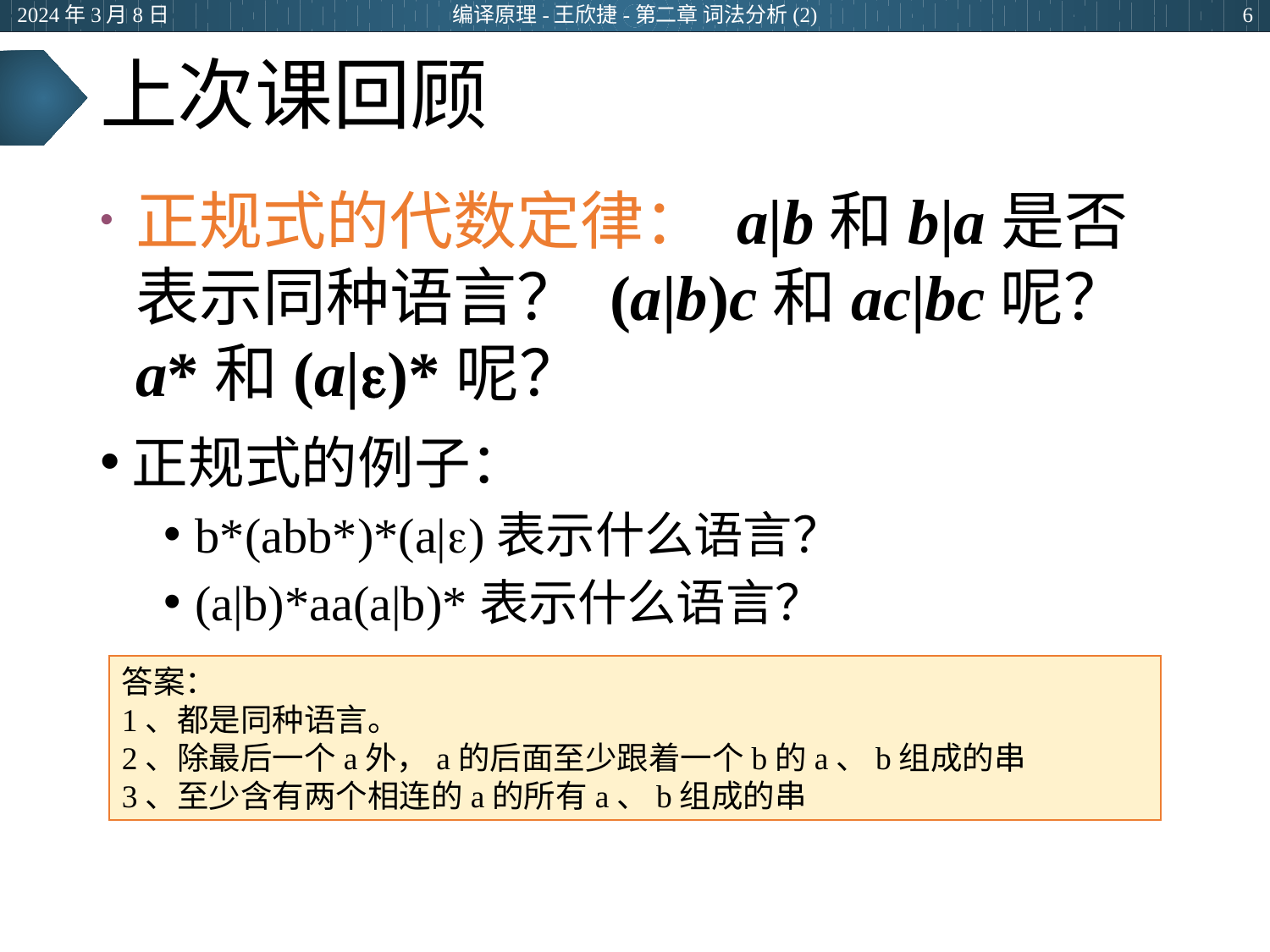

2024年3月8日
编译原理-王欣捷-第二章 词法分析(2)
6
# 上次课回顾
正规式的代数定律： a|b和b|a是否表示同种语言？ (a|b)c和ac|bc呢？a*和(a|ε)*呢？
正规式的例子：
b*(abb*)*(a|ε)表示什么语言？
(a|b)*aa(a|b)*表示什么语言？
答案：
1、都是同种语言。
2、除最后一个a外，a的后面至少跟着一个b的a、b组成的串
3、至少含有两个相连的a的所有a、b组成的串